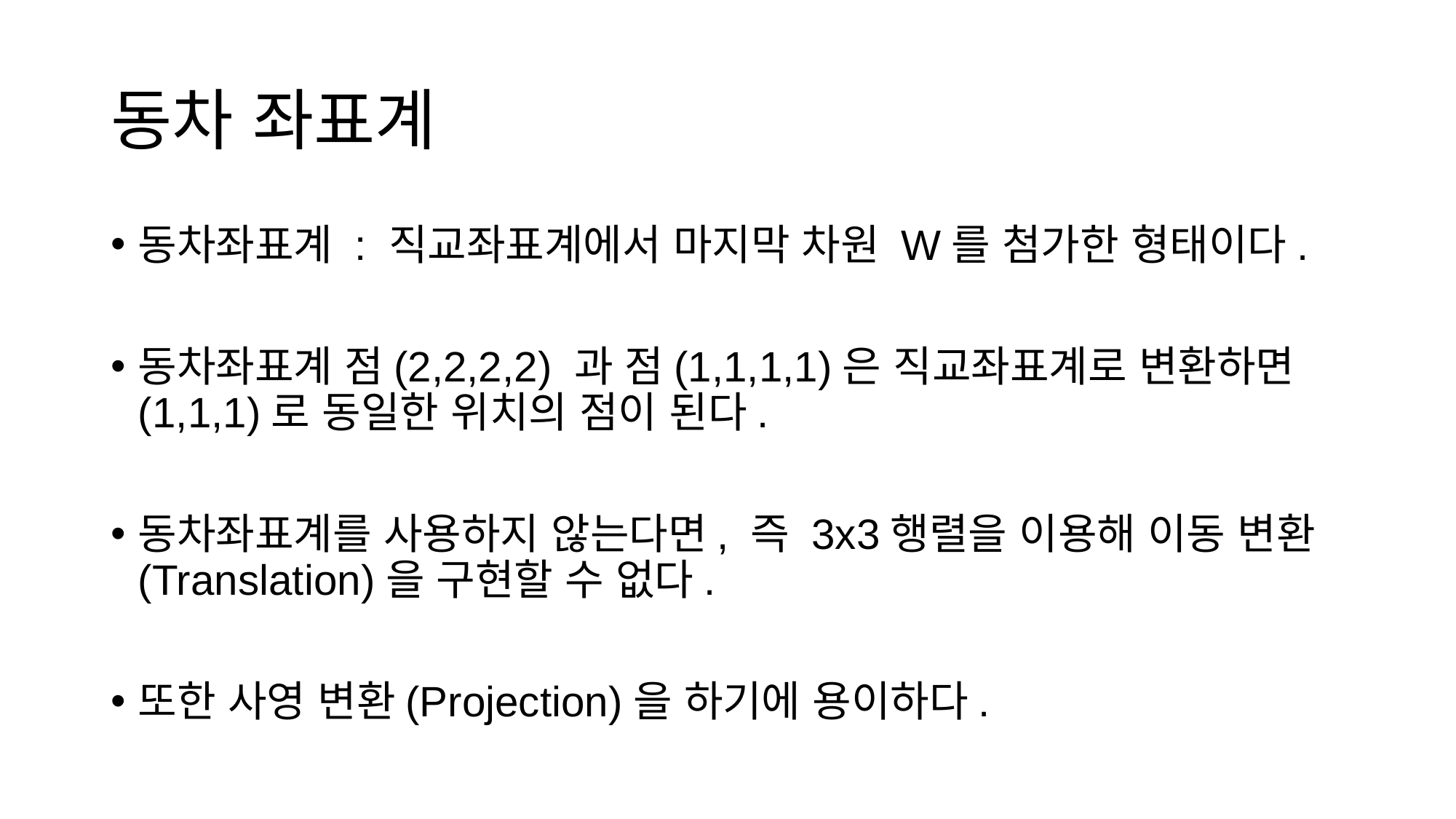

# 동차 좌표계
동차좌표계 : 직교좌표계에서 마지막 차원 W를 첨가한 형태이다.

동차좌표계 점(2,2,2,2) 과 점(1,1,1,1)은 직교좌표계로 변환하면 (1,1,1)로 동일한 위치의 점이 된다.

동차좌표계를 사용하지 않는다면, 즉 3x3행렬을 이용해 이동 변환(Translation)을 구현할 수 없다.

또한 사영 변환(Projection)을 하기에 용이하다.